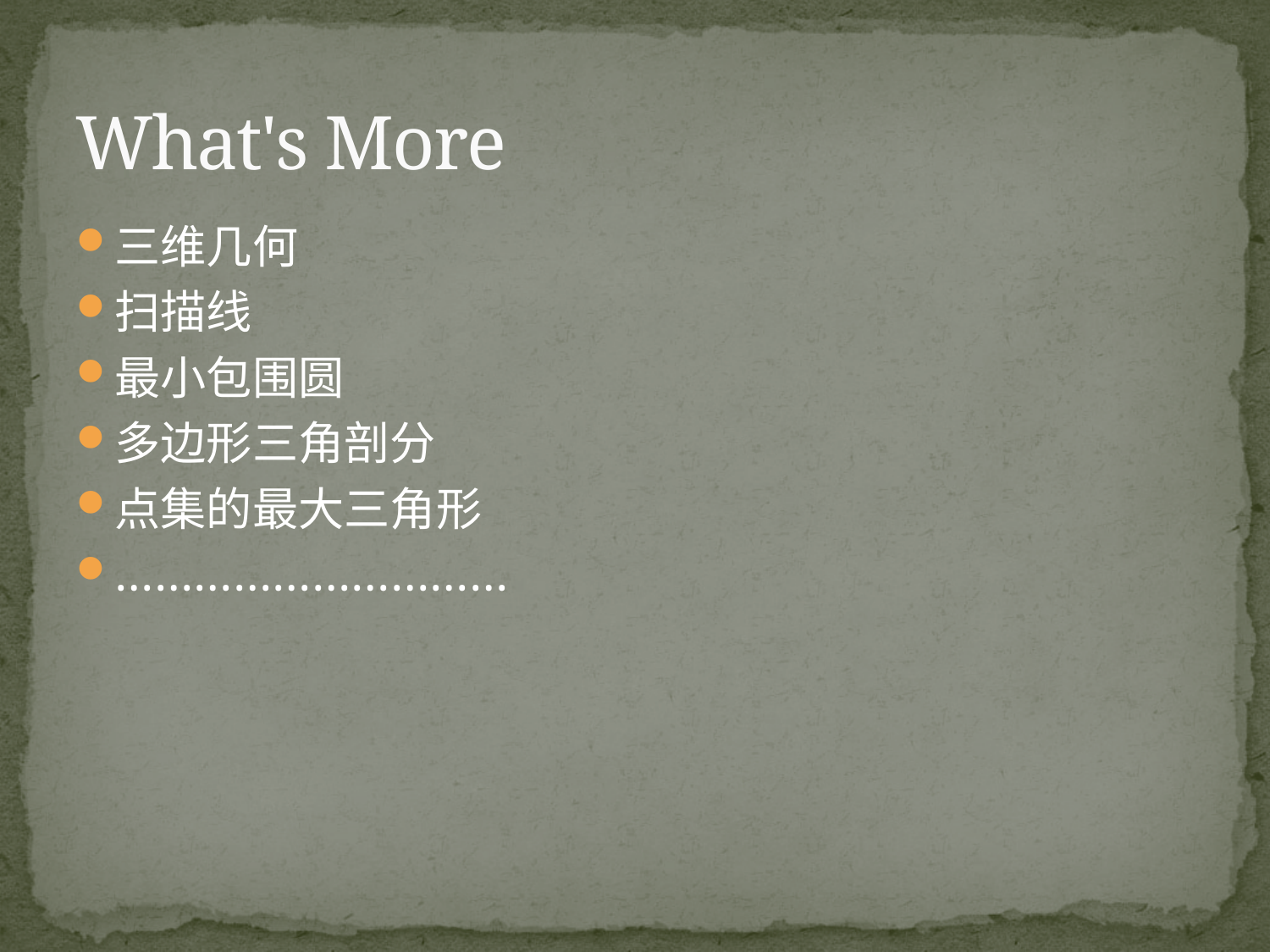

# What's More
三维几何
扫描线
最小包围圆
多边形三角剖分
点集的最大三角形
…………………………